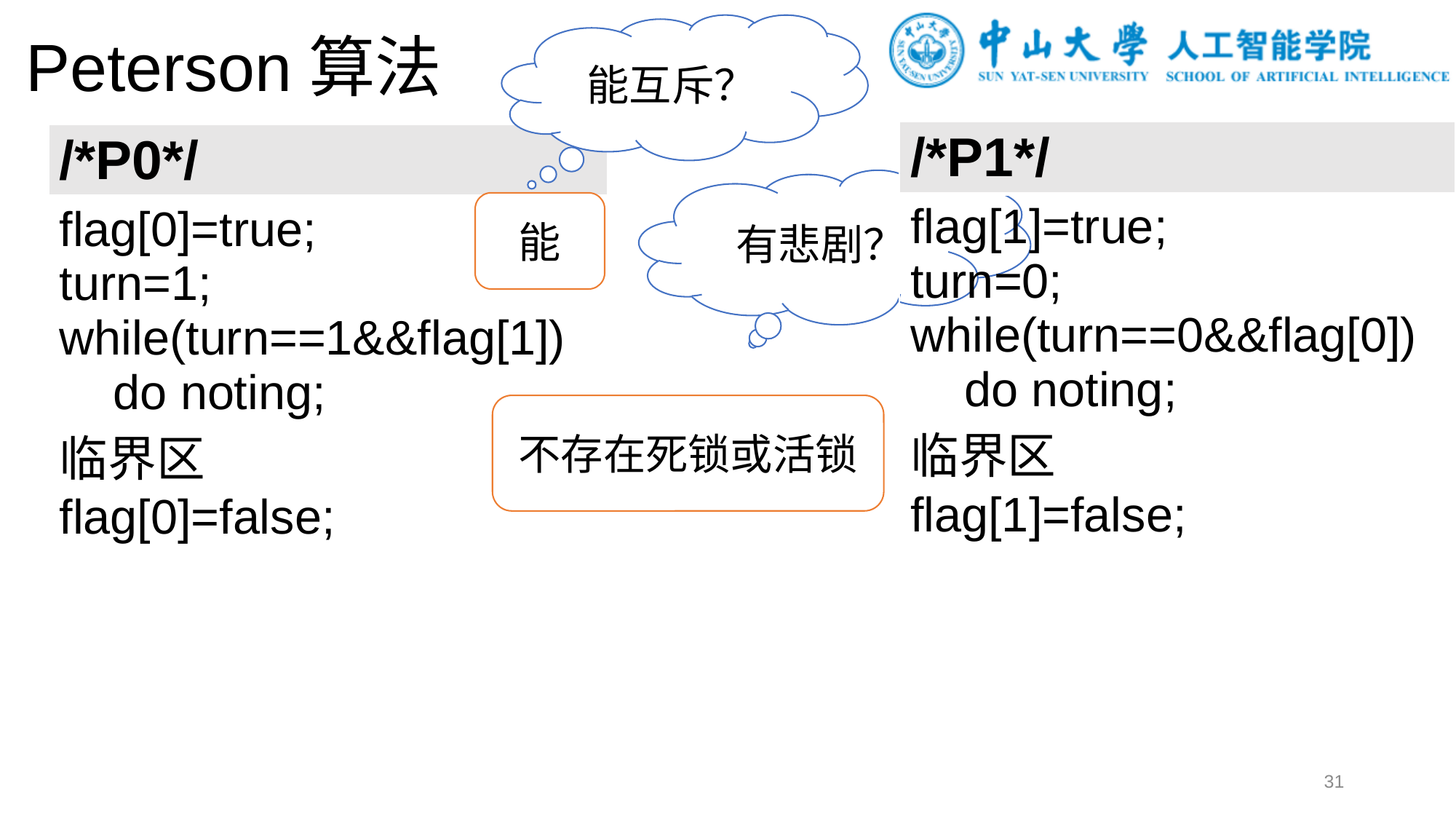

# Peterson算法
能互斥？
| /\*P1\*/ |
| --- |
| flag[1]=true; turn=0; while(turn==0&&flag[0]) do noting; 临界区 flag[1]=false; |
| /\*P0\*/ |
| --- |
| flag[0]=true; turn=1; while(turn==1&&flag[1]) do noting; 临界区 flag[0]=false; |
有悲剧？
能
不存在死锁或活锁
31